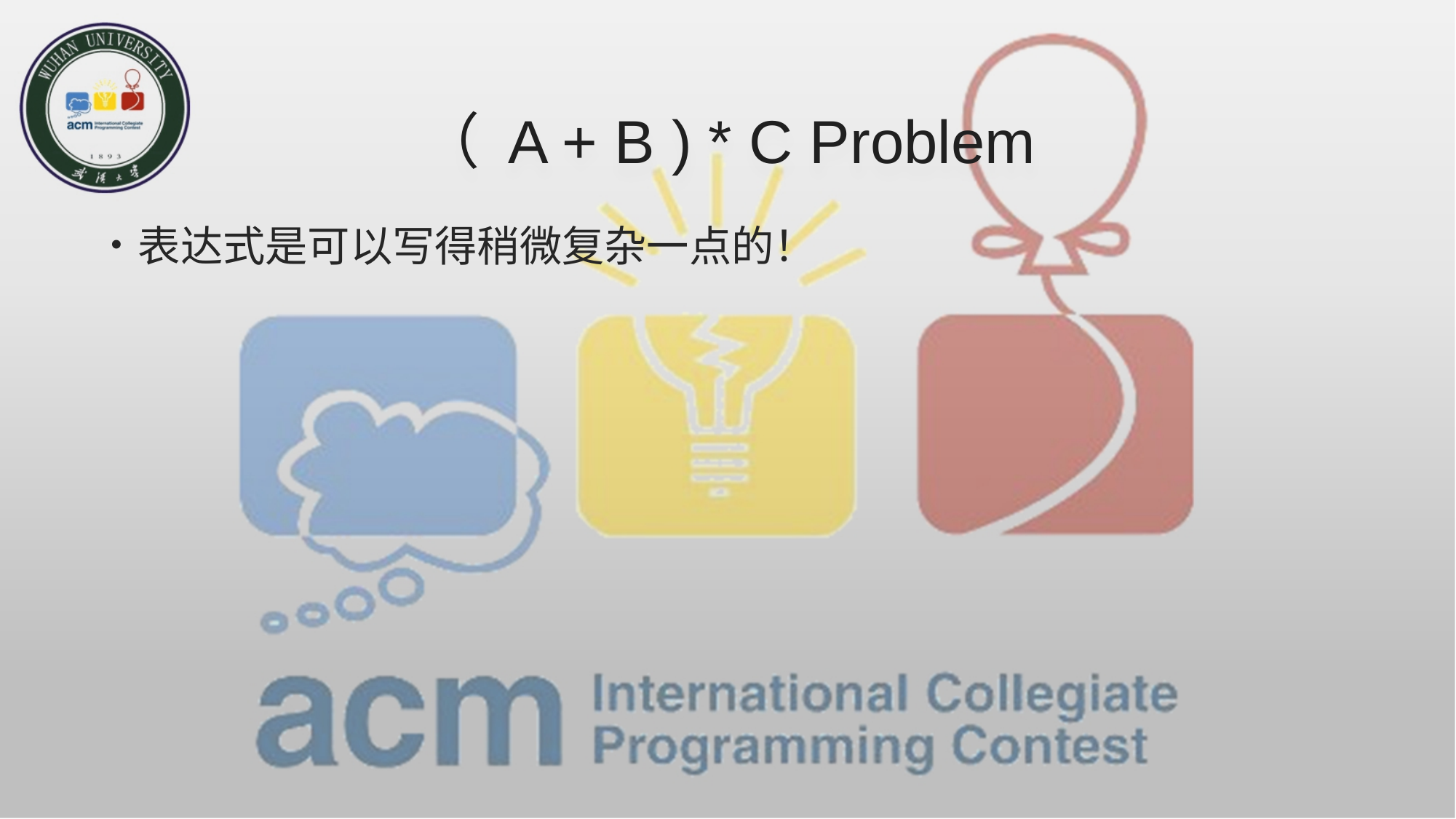

# （ A + B ) * C Problem
表达式是可以写得稍微复杂一点的！